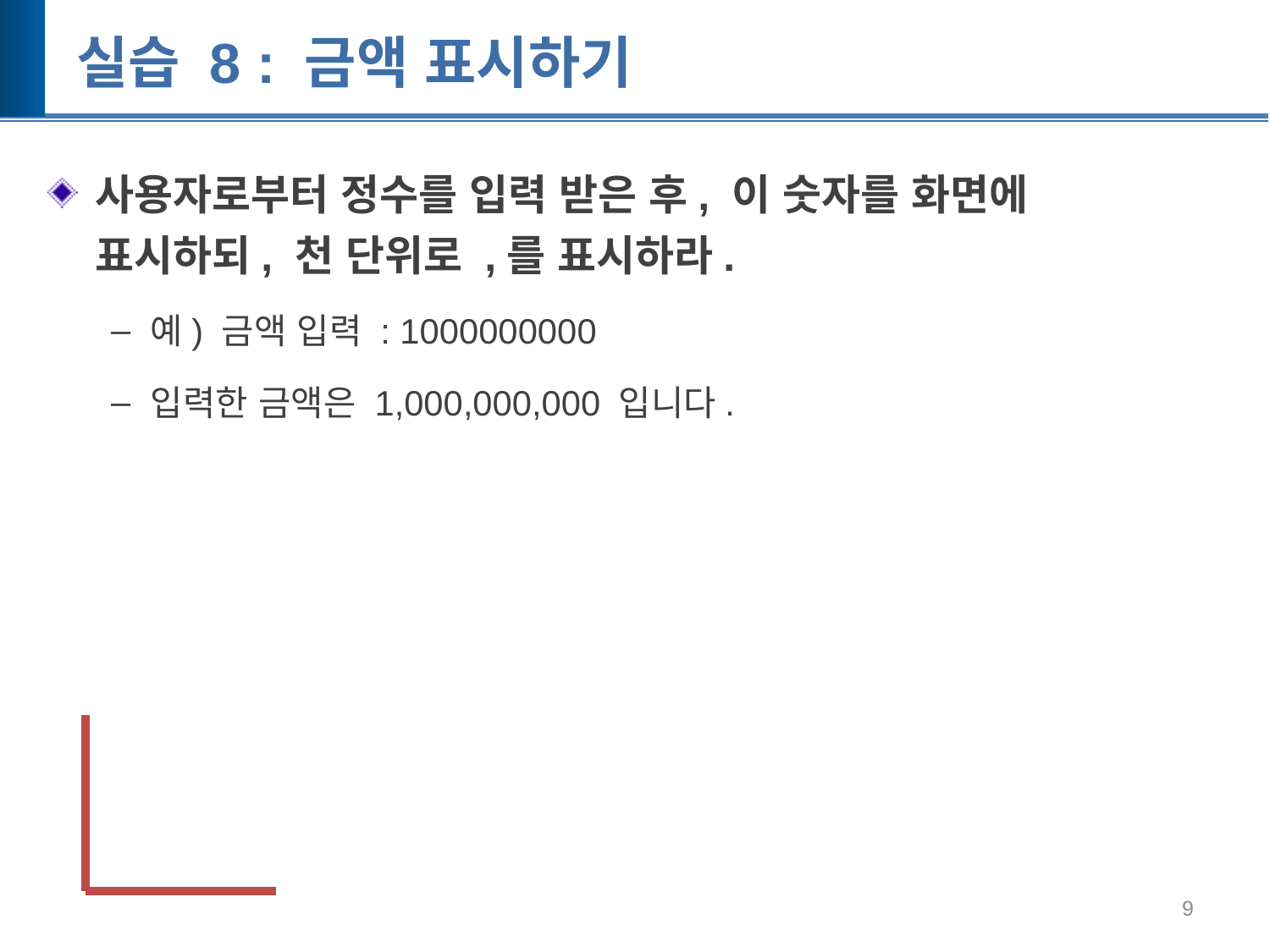

# 실습 8 : 금액 표시하기
사용자로부터 정수를 입력 받은 후, 이 숫자를 화면에 표시하되, 천 단위로 ,를 표시하라.
예) 금액 입력 : 1000000000
입력한 금액은 1,000,000,000 입니다.
9